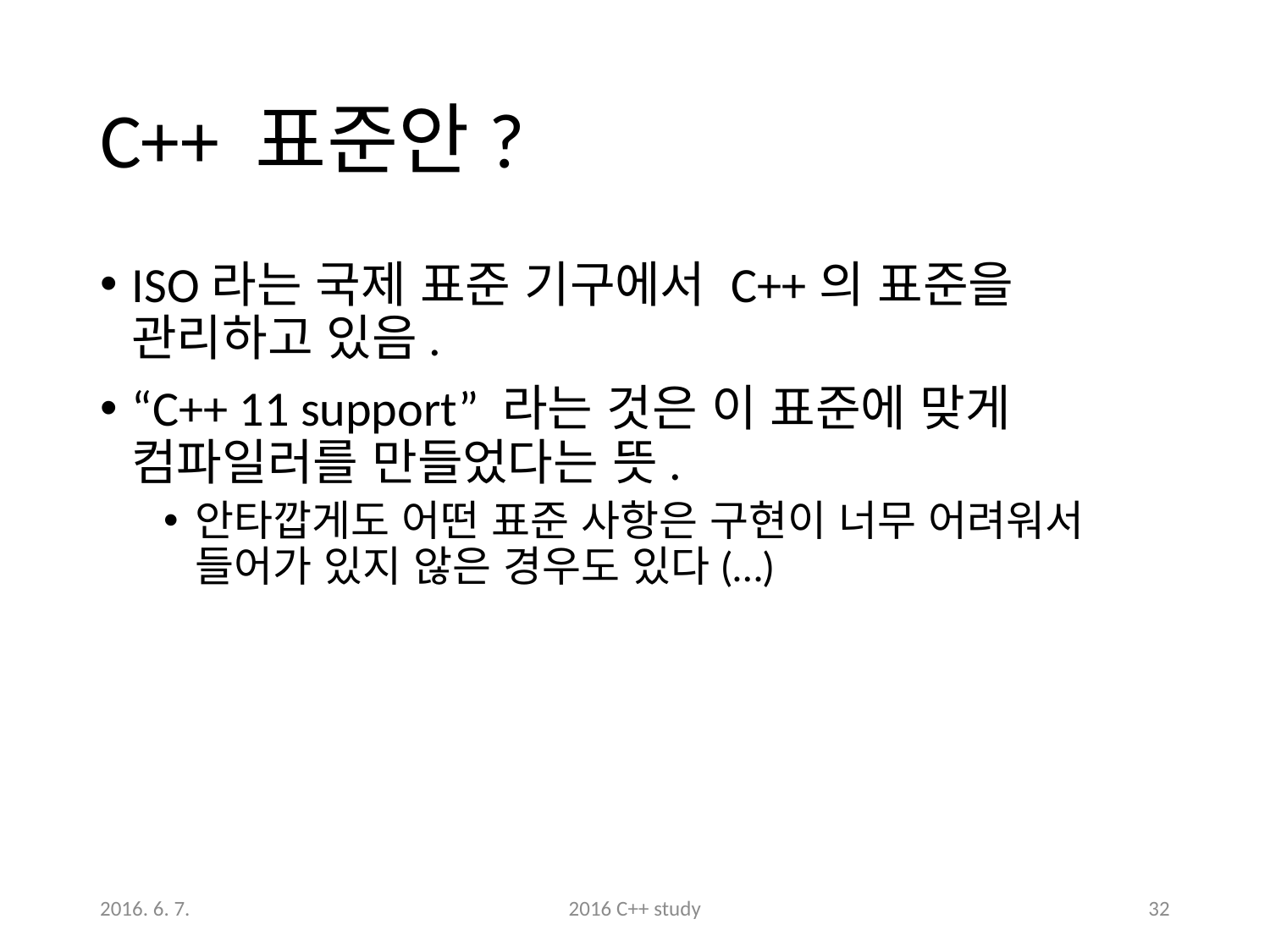

# C++ 표준안?
ISO라는 국제 표준 기구에서 C++의 표준을 관리하고 있음.
“C++ 11 support” 라는 것은 이 표준에 맞게 컴파일러를 만들었다는 뜻.
안타깝게도 어떤 표준 사항은 구현이 너무 어려워서 들어가 있지 않은 경우도 있다(…)
2016. 6. 7.
2016 C++ study
32